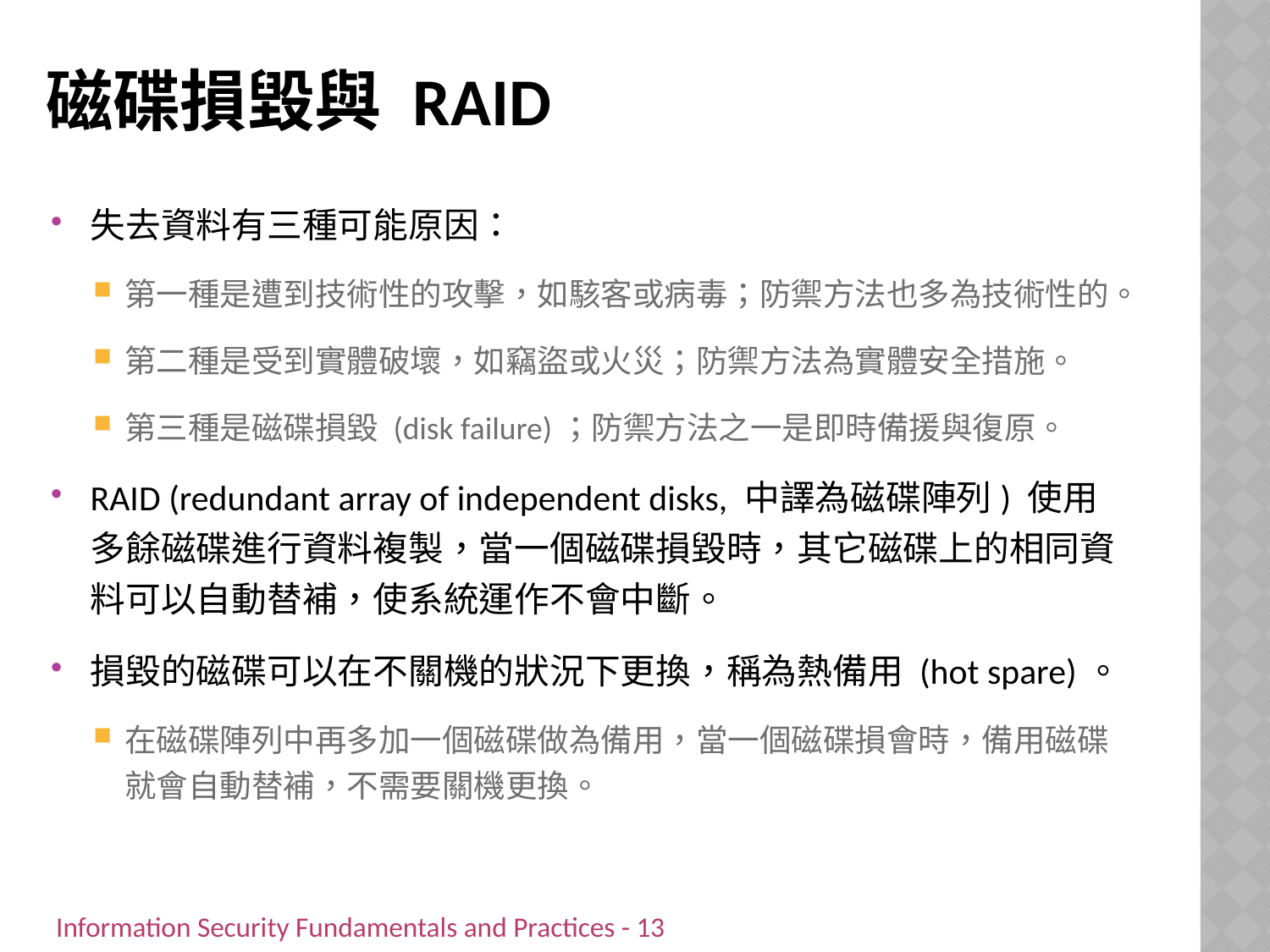

# 磁碟損毀與 RAID
失去資料有三種可能原因：
第一種是遭到技術性的攻擊，如駭客或病毒；防禦方法也多為技術性的。
第二種是受到實體破壞，如竊盜或火災；防禦方法為實體安全措施。
第三種是磁碟損毀 (disk failure)；防禦方法之一是即時備援與復原。
RAID (redundant array of independent disks, 中譯為磁碟陣列) 使用多餘磁碟進行資料複製，當一個磁碟損毀時，其它磁碟上的相同資料可以自動替補，使系統運作不會中斷。
損毀的磁碟可以在不關機的狀況下更換，稱為熱備用 (hot spare)。
在磁碟陣列中再多加一個磁碟做為備用，當一個磁碟損會時，備用磁碟就會自動替補，不需要關機更換。